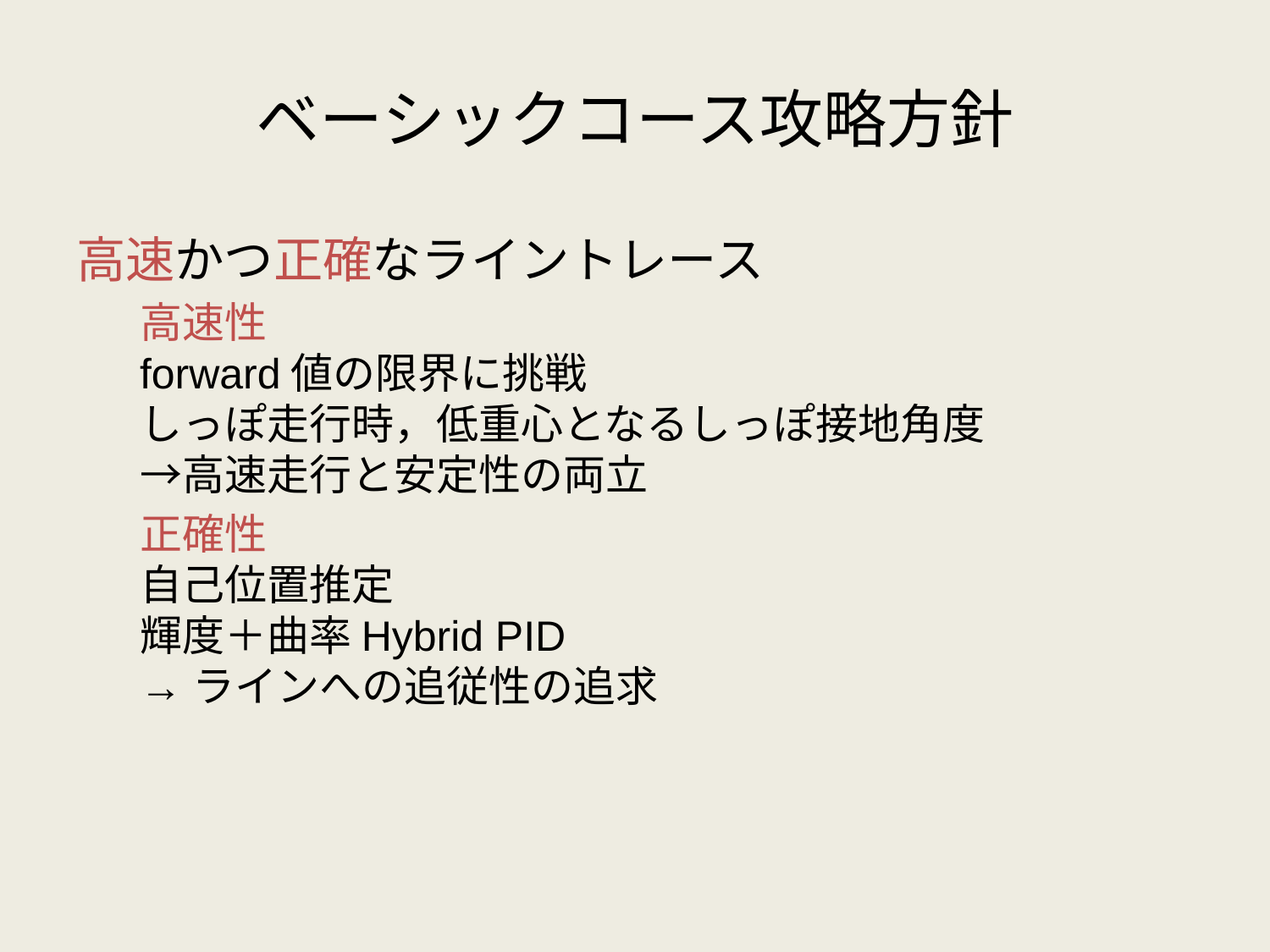

# ベーシックコース攻略方針
高速かつ正確なライントレース
高速性
forward値の限界に挑戦
しっぽ走行時，低重心となるしっぽ接地角度
→高速走行と安定性の両立
正確性
自己位置推定
輝度＋曲率Hybrid PID
→ラインへの追従性の追求